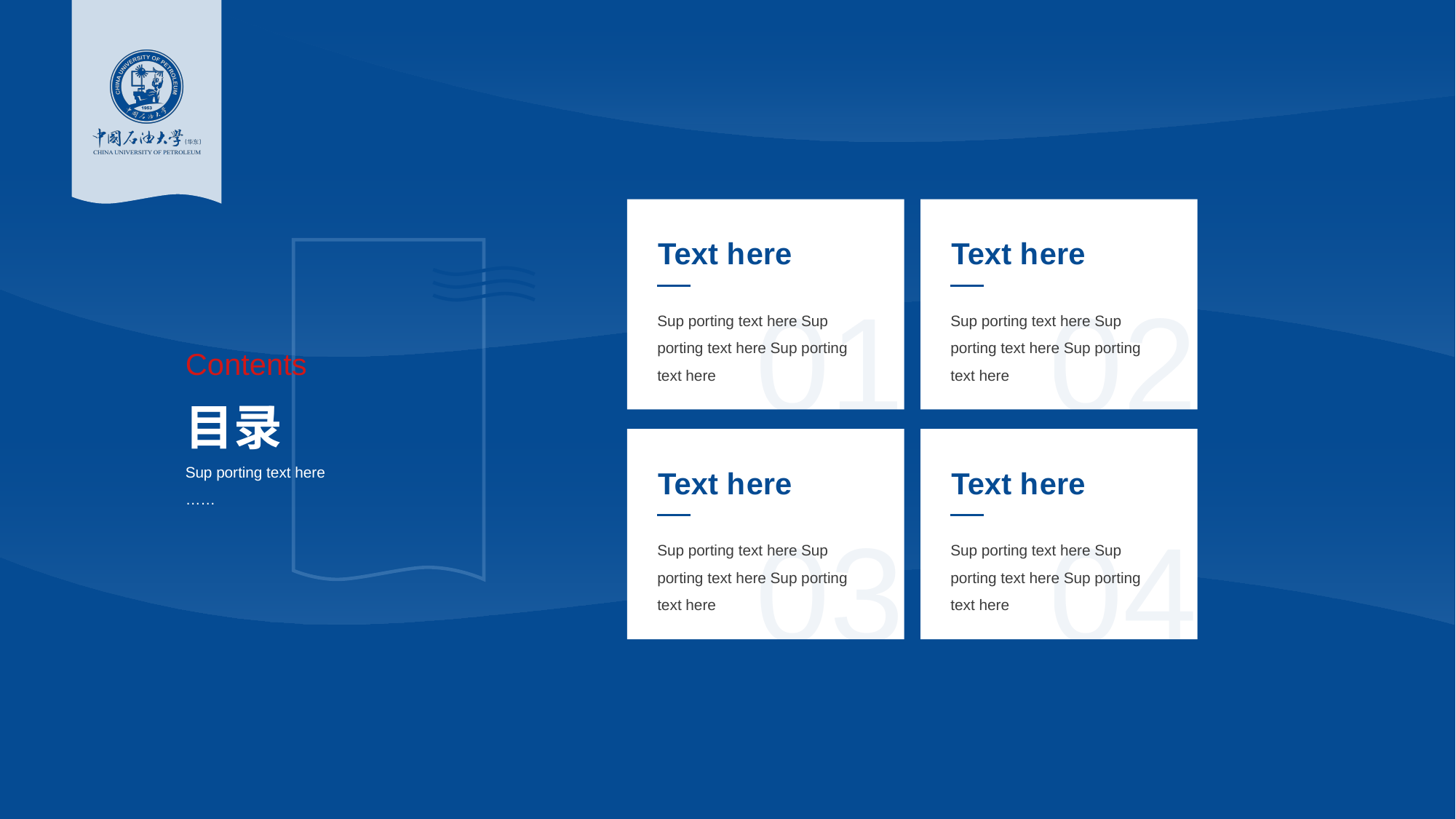

Text h ere
01
Sup porting text here Sup porting text here Sup porting text here

Text h ere
02
Sup porting text here Sup porting text here Sup porting text here

Text h ere
03
Sup porting text here Sup porting text here Sup porting text here

Text h ere
04
Sup porting text here Sup porting text here Sup porting text here
Contents
目录
Sup porting text here
……